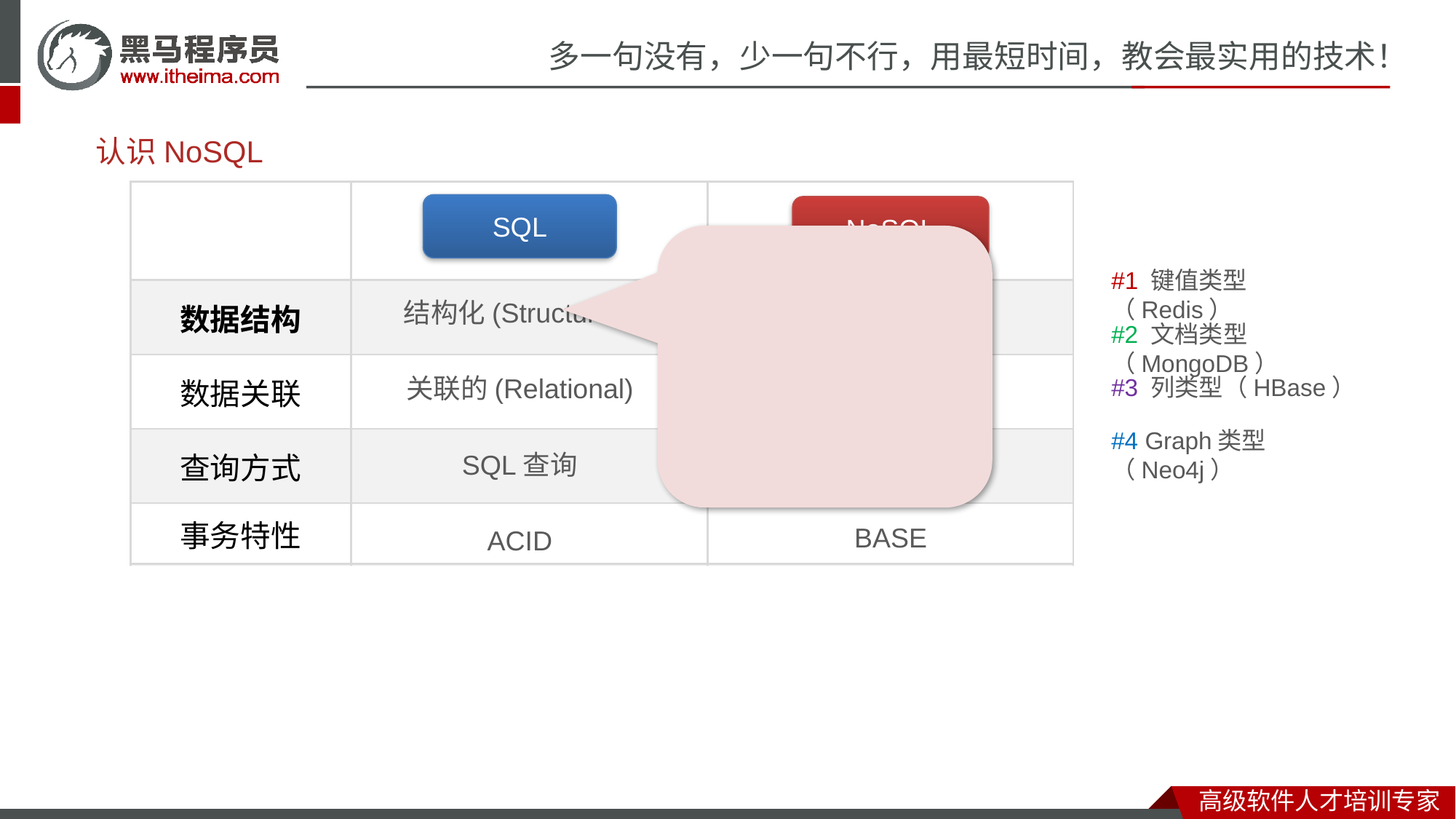

# 认识NoSQL
|  |  |  |
| --- | --- | --- |
| 数据结构 |  |  |
| 数据关联 |  |  |
| 查询方式 |  |  |
| 事务特性 |  |  |
| 存储方式 | 磁盘 | 内存 |
| 扩展性 | 垂直 | 水平 |
| 使用场景 |  |  |
SQL
NoSQL

#1 键值类型（Redis）
结构化(Structured)
非结构化
#2 文档类型（MongoDB）
无关联的
关联的(Relational)
#3 列类型（HBase）
#4 Graph类型（Neo4j）
非SQL
SQL查询
BASE
ACID

1）数据结构不固定
2）对一致性、安全性要求不高
3）对性能要求
1）数据结构固定
2）相关业务对数据安全性、一致性要求较高